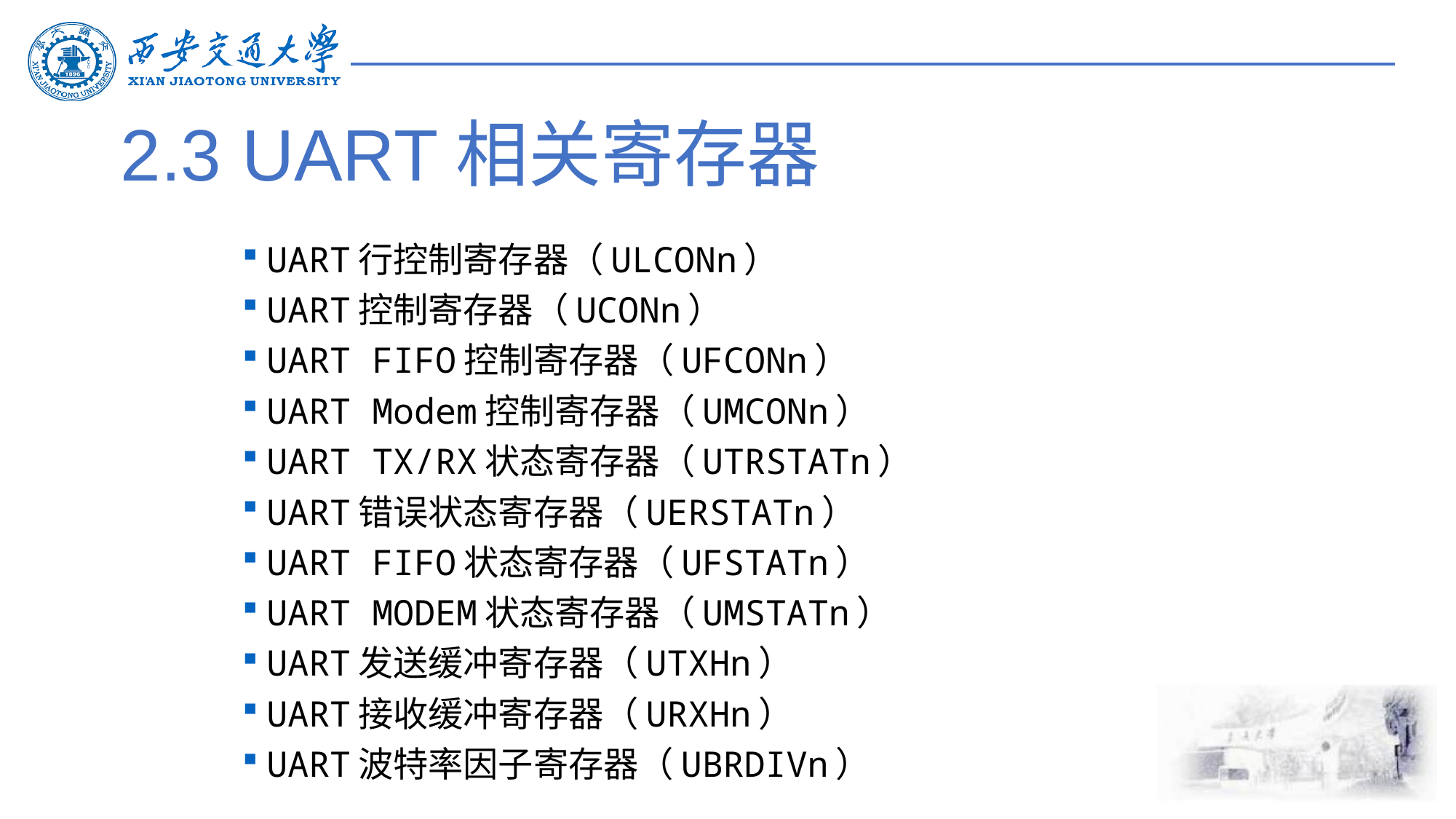

# 2.3 UART相关寄存器
UART行控制寄存器（ULCONn）
UART控制寄存器（UCONn）
UART FIFO控制寄存器（UFCONn）
UART Modem控制寄存器（UMCONn）
UART TX/RX状态寄存器（UTRSTATn）
UART错误状态寄存器（UERSTATn）
UART FIFO状态寄存器（UFSTATn）
UART MODEM状态寄存器（UMSTATn）
UART发送缓冲寄存器（UTXHn）
UART接收缓冲寄存器（URXHn）
UART波特率因子寄存器（UBRDIVn）